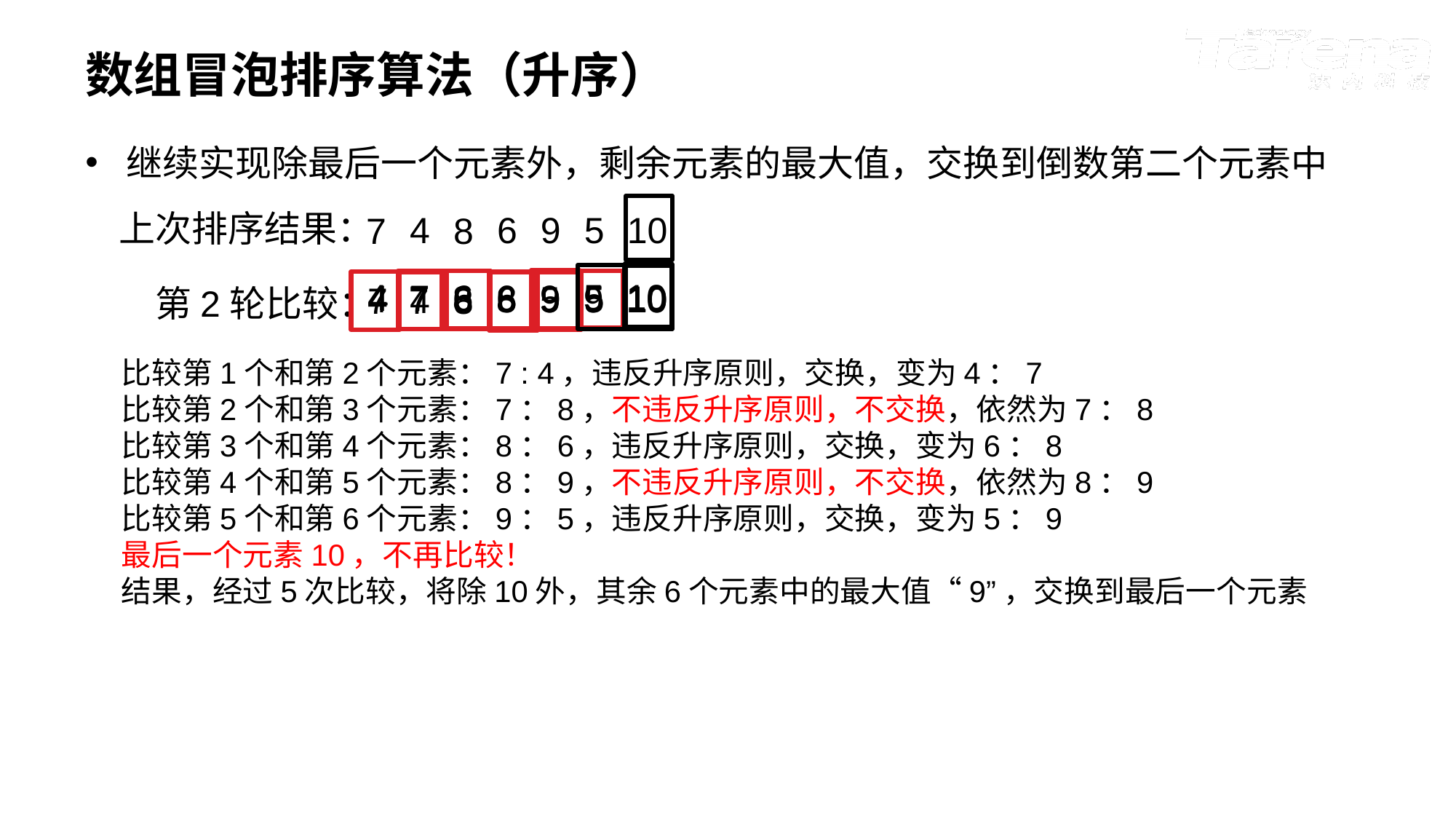

# 数组冒泡排序算法（升序）
继续实现除最后一个元素外，剩余元素的最大值，交换到倒数第二个元素中

4
6
9
5
10
7
8
上次排序结果：

4
5
10
9
6
8
7

7
6
4
5
10
9
8

5
10
9
6
4
7
8

7
6
4
9
10
5
8

第2轮比较：
比较第1个和第2个元素：7 : 4，违反升序原则，交换，变为4：7
比较第2个和第3个元素：7：8，不违反升序原则，不交换，依然为7：8
比较第3个和第4个元素：8：6，违反升序原则，交换，变为6：8
比较第4个和第5个元素：8：9，不违反升序原则，不交换，依然为8：9
比较第5个和第6个元素：9：5，违反升序原则，交换，变为5：9
最后一个元素10，不再比较！
结果，经过5次比较，将除10外，其余6个元素中的最大值“9”，交换到最后一个元素